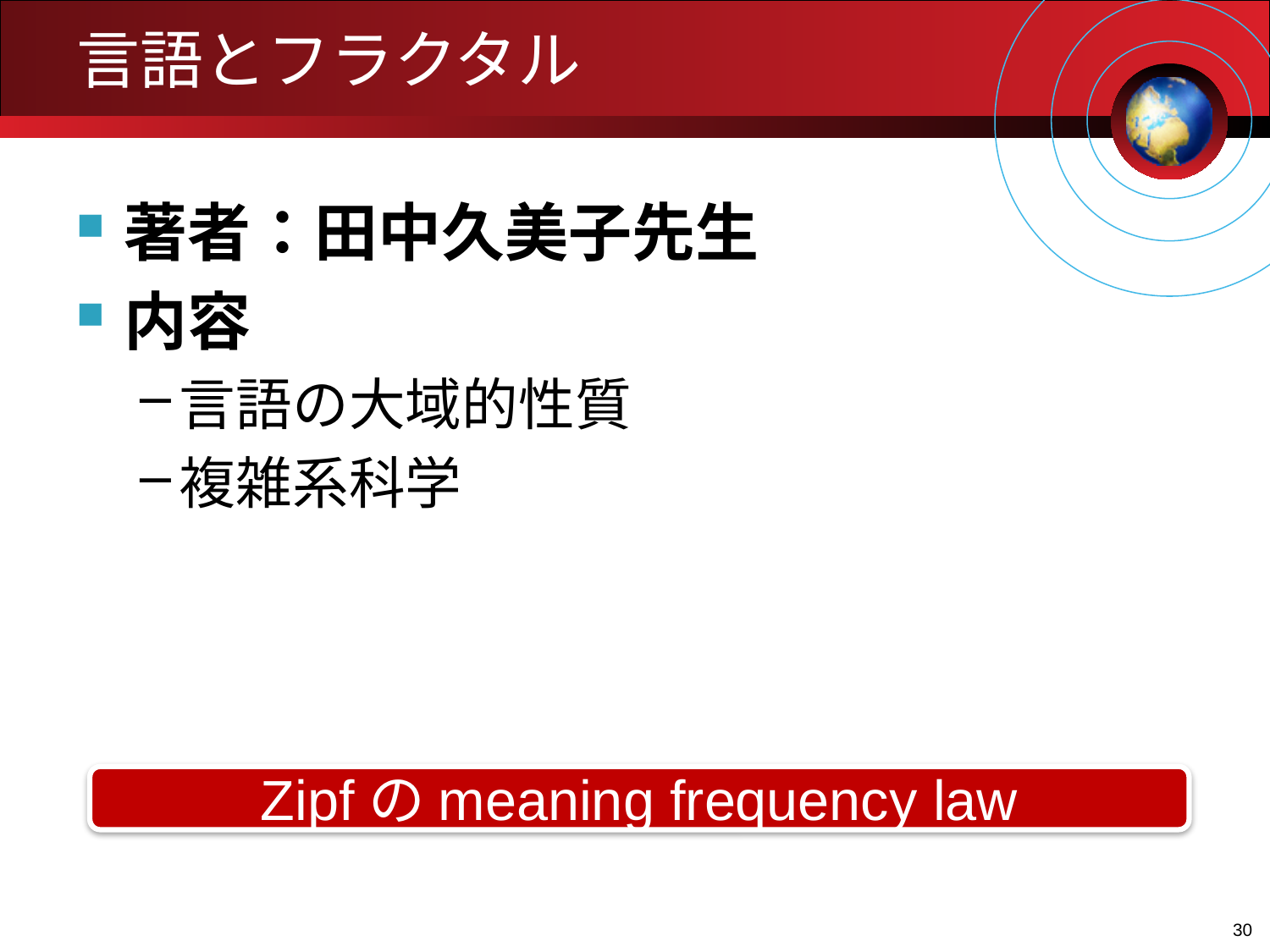

# 言語とフラクタル
著者：田中久美子先生
内容
言語の大域的性質
複雑系科学

Zipfのmeaning frequency law
30